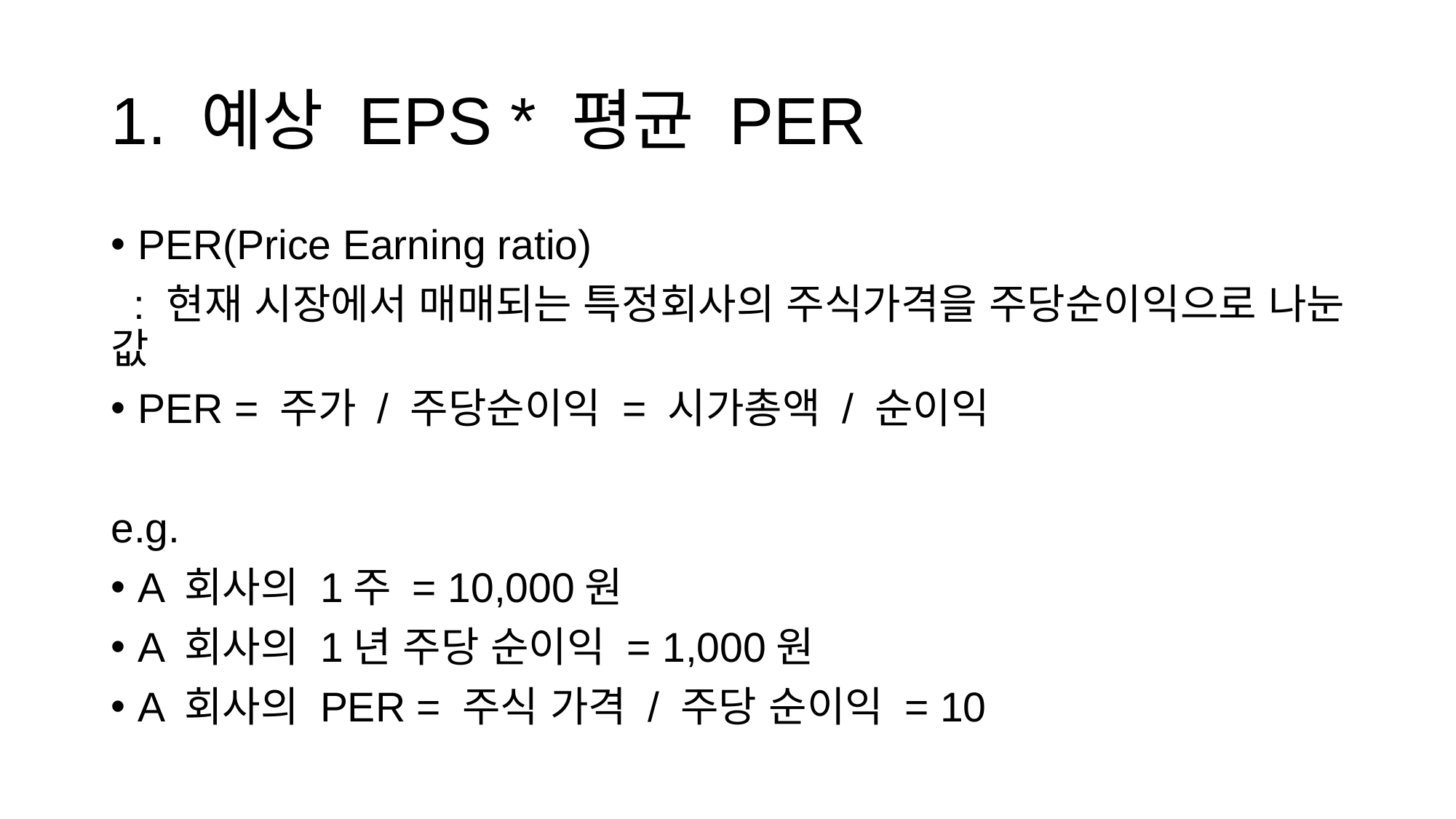

# 1. 예상 EPS * 평균 PER
PER(Price Earning ratio)
  : 현재 시장에서 매매되는 특정회사의 주식가격을 주당순이익으로 나눈 값
PER = 주가 / 주당순이익 = 시가총액 / 순이익

e.g.
A 회사의 1주 = 10,000원
A 회사의 1년 주당 순이익 = 1,000원
A 회사의 PER = 주식 가격 / 주당 순이익 = 10